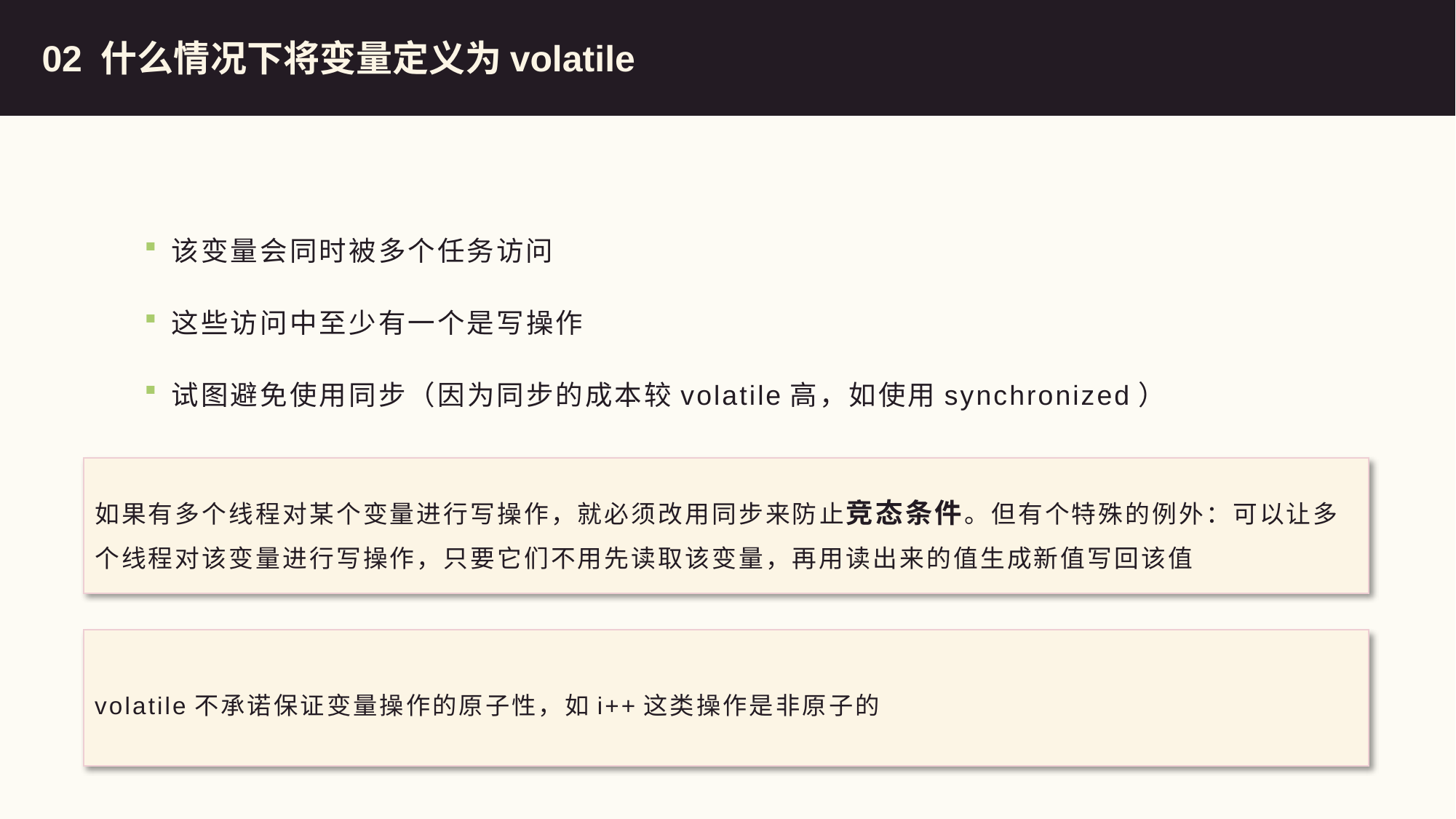

总结
02 什么情况下将变量定义为volatile
该变量会同时被多个任务访问
这些访问中至少有一个是写操作
试图避免使用同步（因为同步的成本较volatile高，如使用synchronized）

如果有多个线程对某个变量进行写操作，就必须改用同步来防止竞态条件。但有个特殊的例外：可以让多个线程对该变量进行写操作，只要它们不用先读取该变量，再用读出来的值生成新值写回该值
volatile不承诺保证变量操作的原子性，如i++这类操作是非原子的